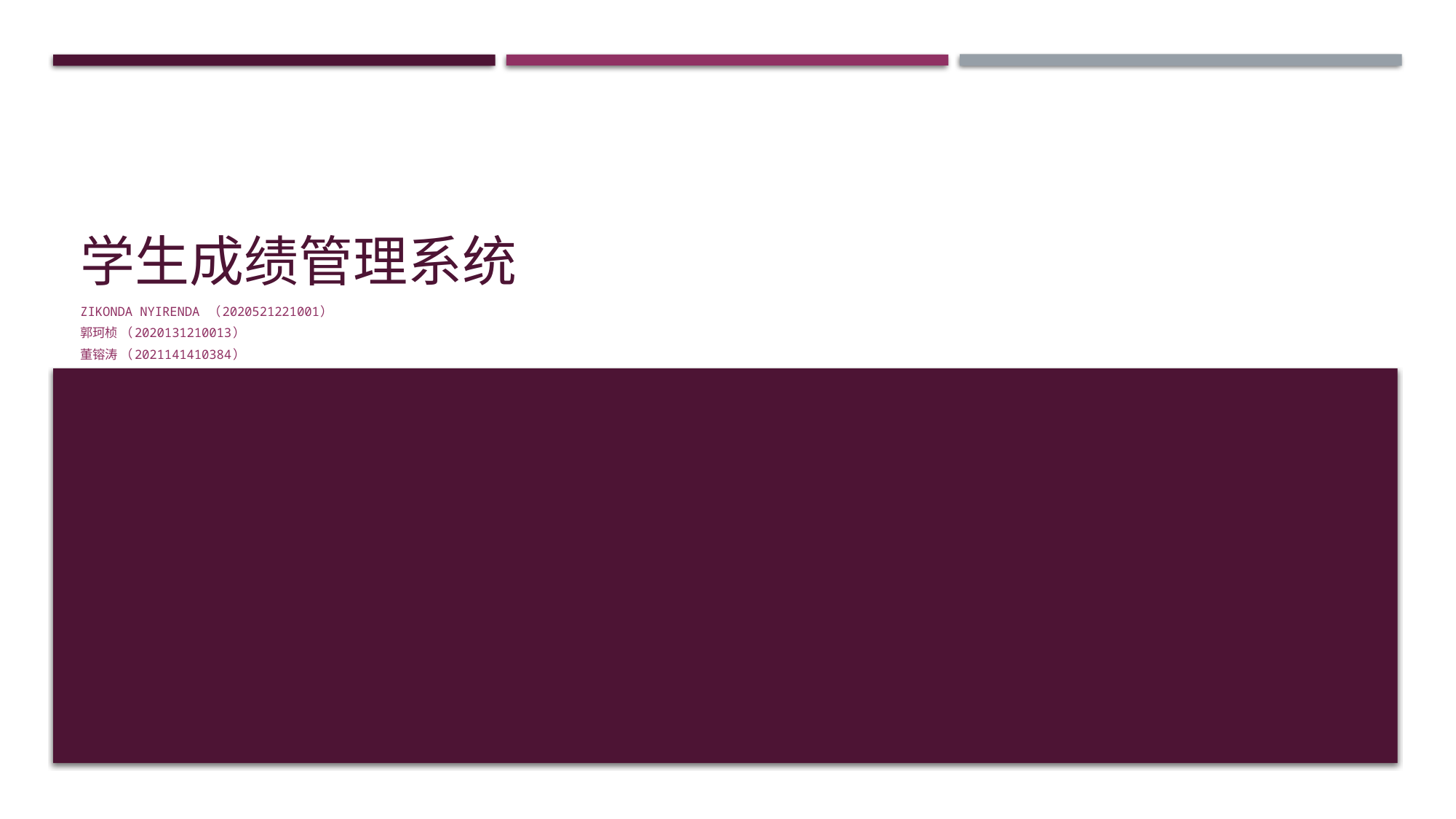

# 学生成绩管理系统
ZIKONDA NYIRENDA （2020521221001）
郭珂桢 （2020131210013）
董镕涛 （2021141410384）